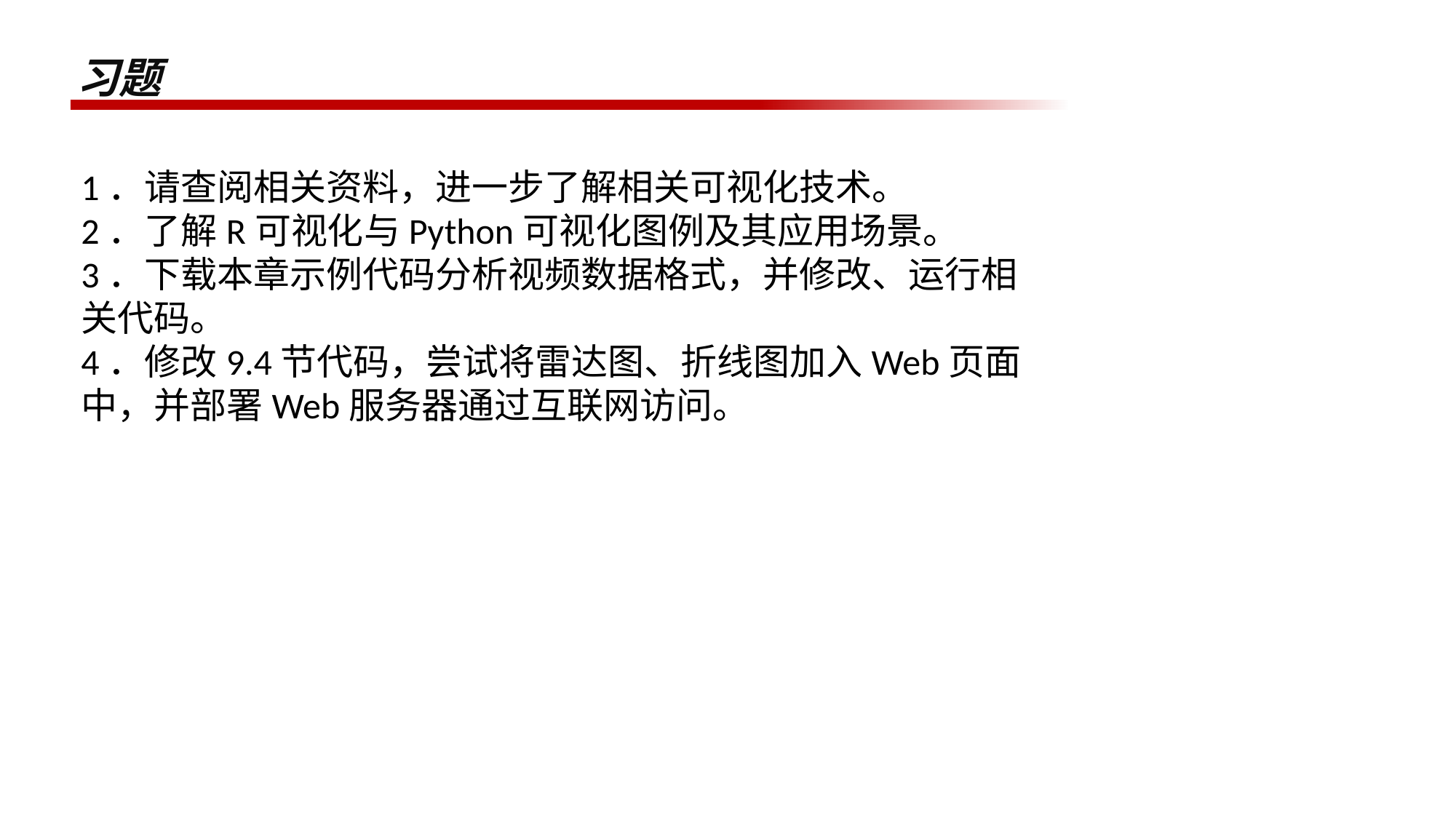

# 习题

1．请查阅相关资料，进一步了解相关可视化技术。
2．了解R可视化与Python可视化图例及其应用场景。
3．下载本章示例代码分析视频数据格式，并修改、运行相关代码。
4．修改9.4节代码，尝试将雷达图、折线图加入Web页面中，并部署Web服务器通过互联网访问。